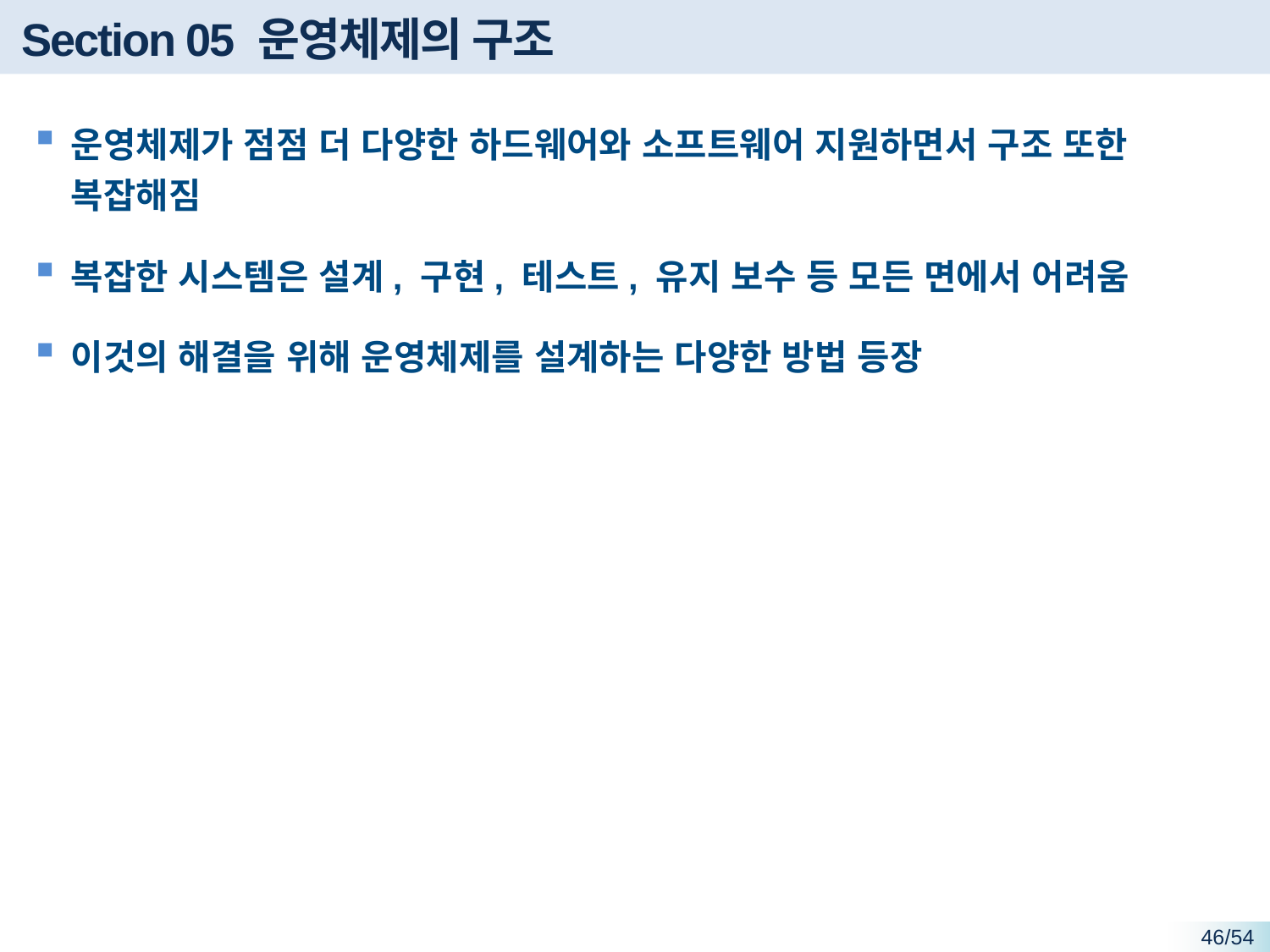

# Section 05 운영체제의 구조
운영체제가 점점 더 다양한 하드웨어와 소프트웨어 지원하면서 구조 또한 복잡해짐

복잡한 시스템은 설계, 구현, 테스트, 유지 보수 등 모든 면에서 어려움

이것의 해결을 위해 운영체제를 설계하는 다양한 방법 등장